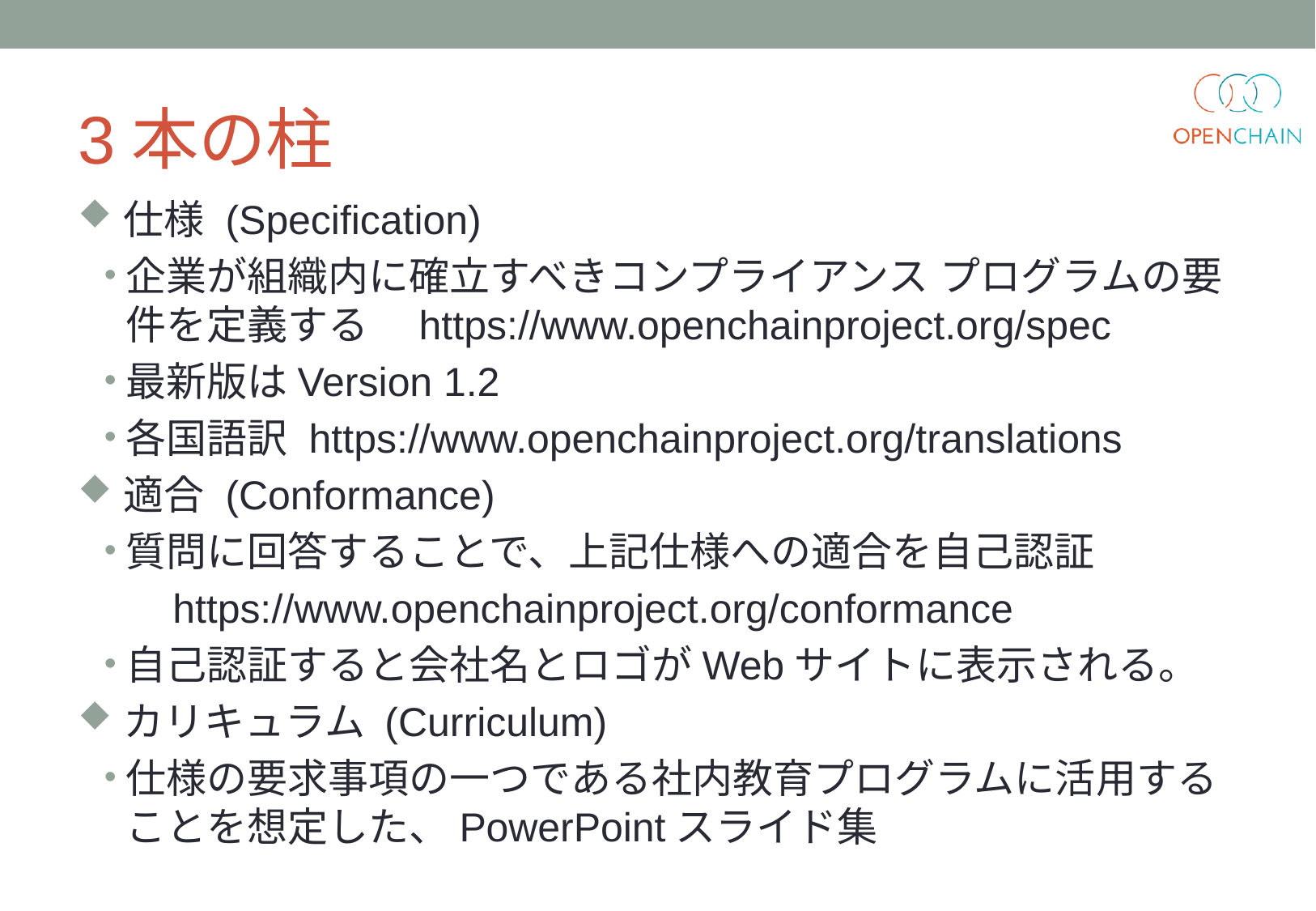

# 3本の柱
仕様 (Specification)
企業が組織内に確立すべきコンプライアンス プログラムの要件を定義する　https://www.openchainproject.org/spec
最新版はVersion 1.2
各国語訳 https://www.openchainproject.org/translations
適合 (Conformance)
質問に回答することで、上記仕様への適合を自己認証
https://www.openchainproject.org/conformance
自己認証すると会社名とロゴがWebサイトに表示される。
カリキュラム (Curriculum)
仕様の要求事項の一つである社内教育プログラムに活用することを想定した、PowerPointスライド集